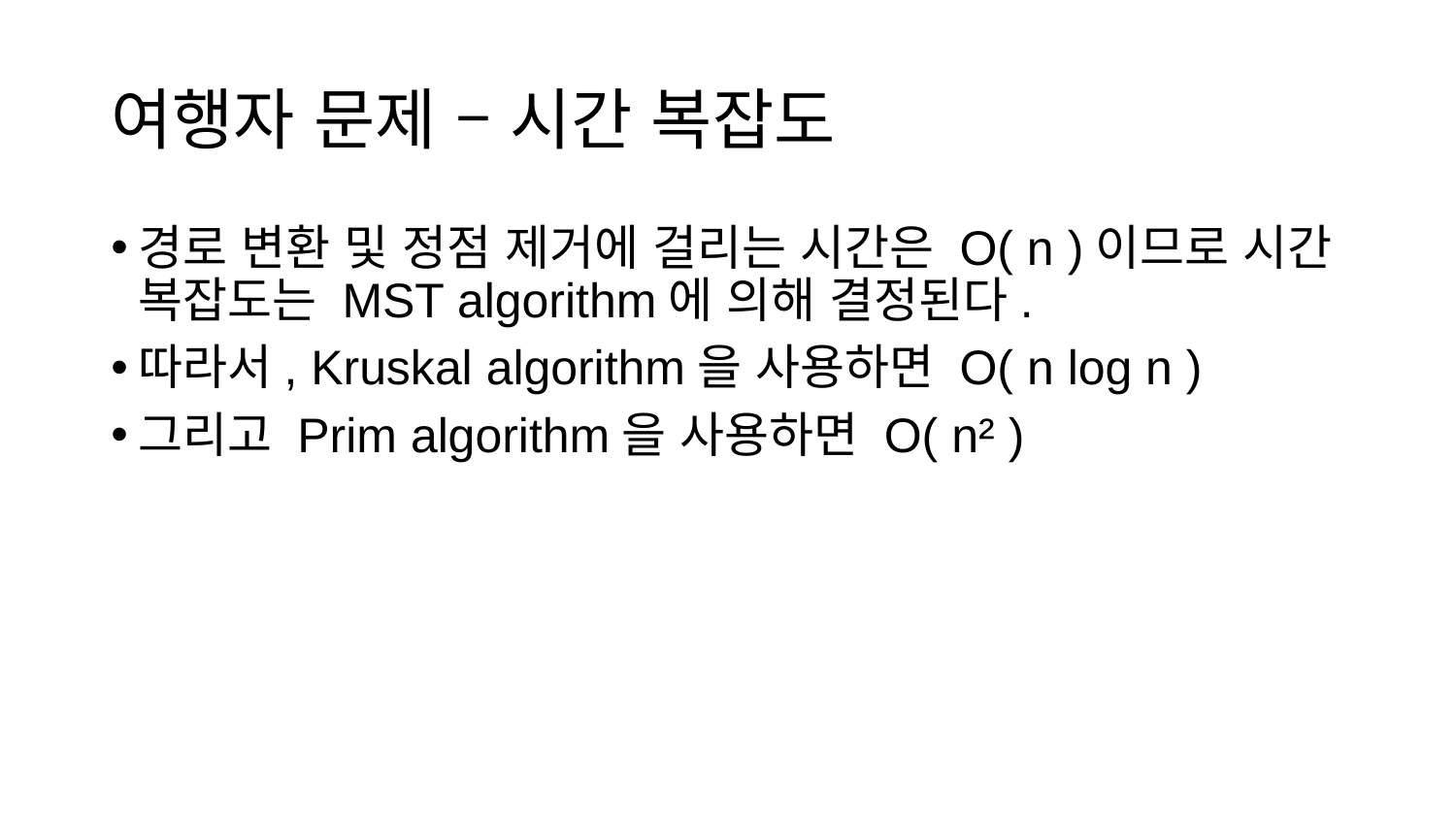

# 여행자 문제 – 시간 복잡도
경로 변환 및 정점 제거에 걸리는 시간은 O( n )이므로 시간 복잡도는 MST algorithm에 의해 결정된다.
따라서, Kruskal algorithm을 사용하면 O( n log n )
그리고 Prim algorithm을 사용하면 O( n² )